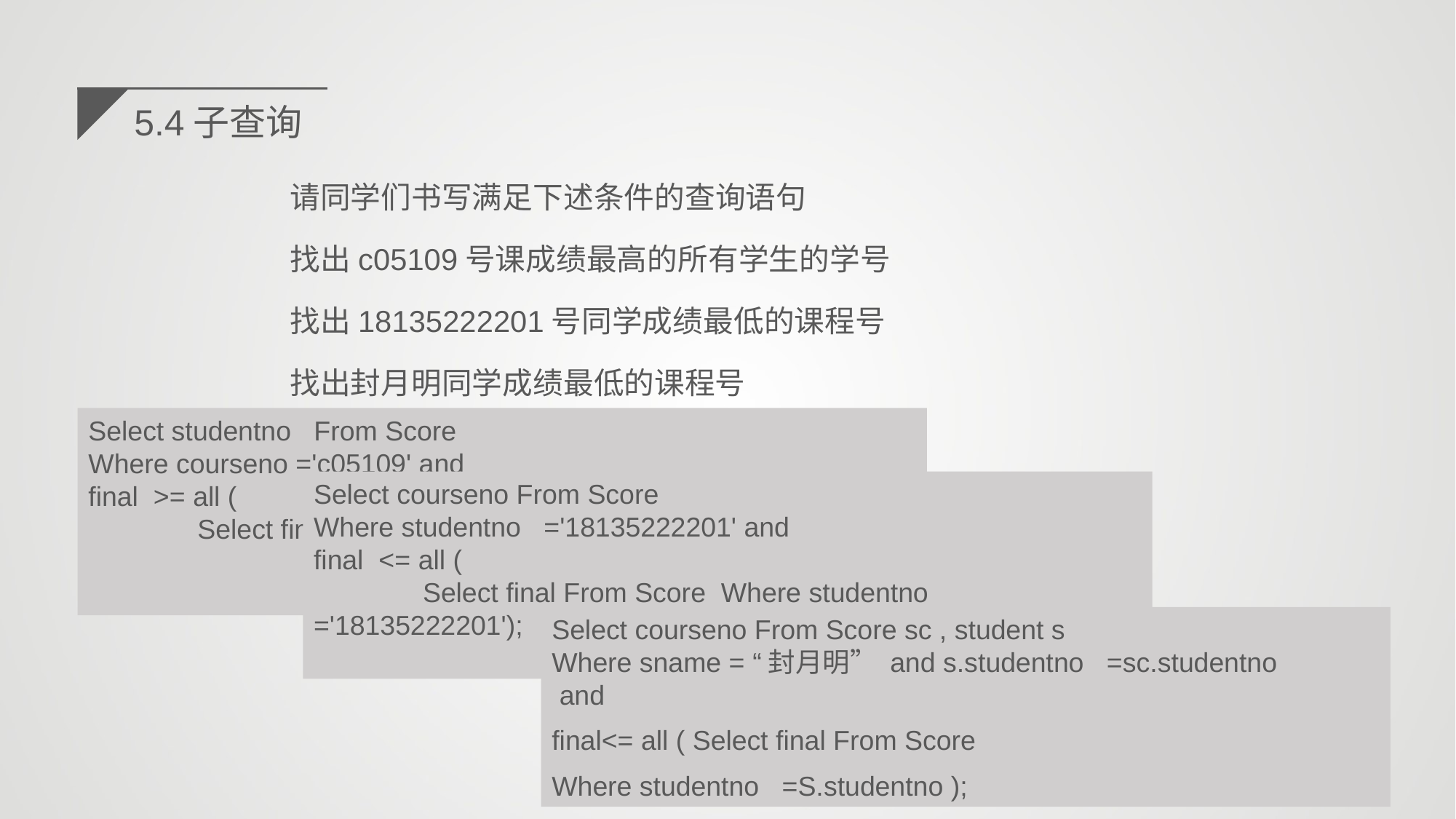

5.4子查询

请同学们书写满足下述条件的查询语句
找出c05109号课成绩最高的所有学生的学号
找出18135222201号同学成绩最低的课程号
找出封月明同学成绩最低的课程号
Select studentno   From Score
Where courseno ='c05109' and
final  >= all (
	Select final From Score  Where courseno ='c05109');

Select courseno From Score
Where studentno   ='18135222201' and
final  <= all (
	Select final From Score  Where studentno ='18135222201');

Select courseno From Score sc , student s
Where sname = “封月明” and s.studentno   =sc.studentno
 and
final<= all ( Select final From Score
Where studentno   =S.studentno );